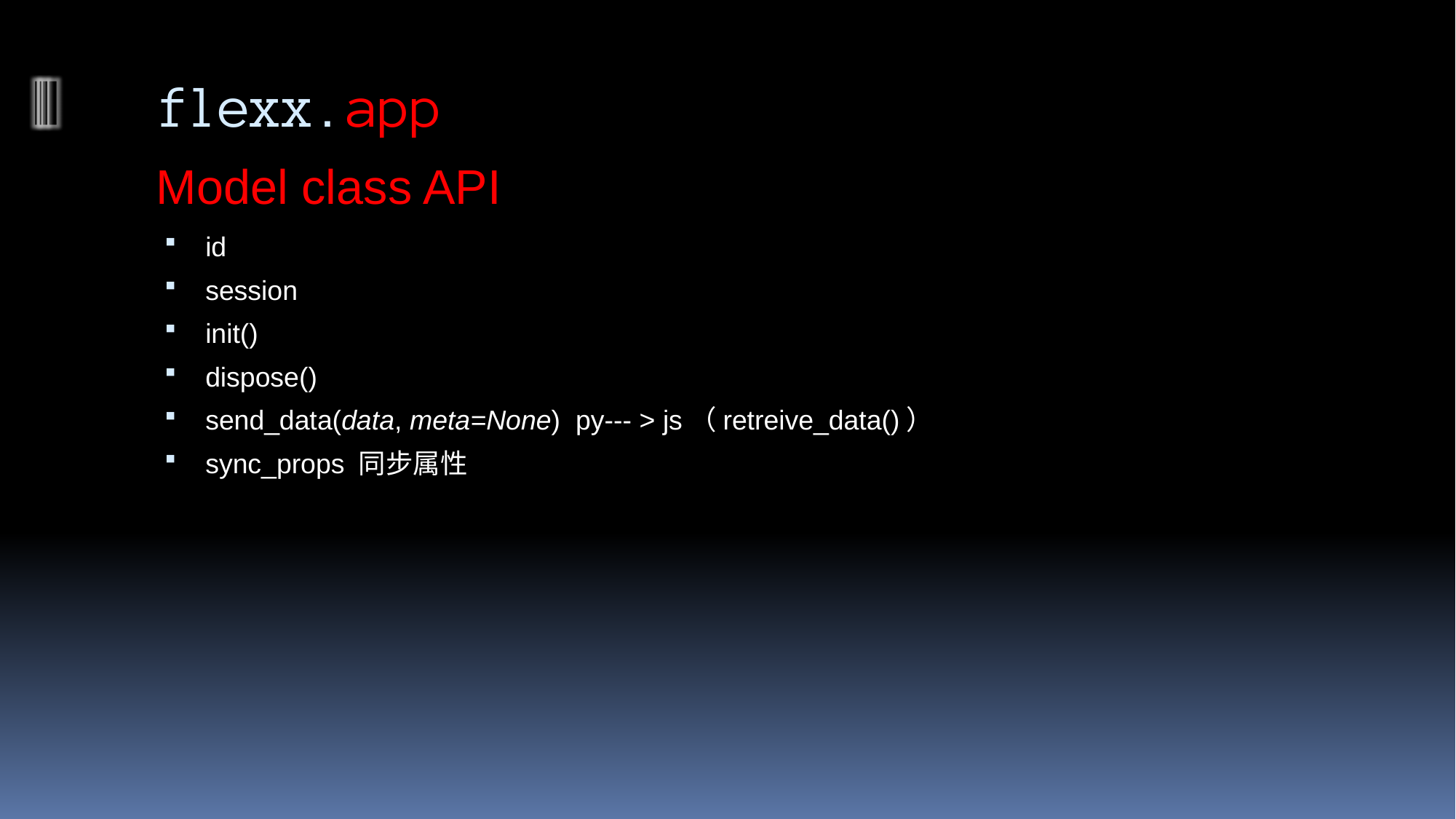

# flexx.app
Model class API
id
session
init()
dispose()
send_data(data, meta=None)  py--- > js（retreive_data()）
sync_props 同步属性